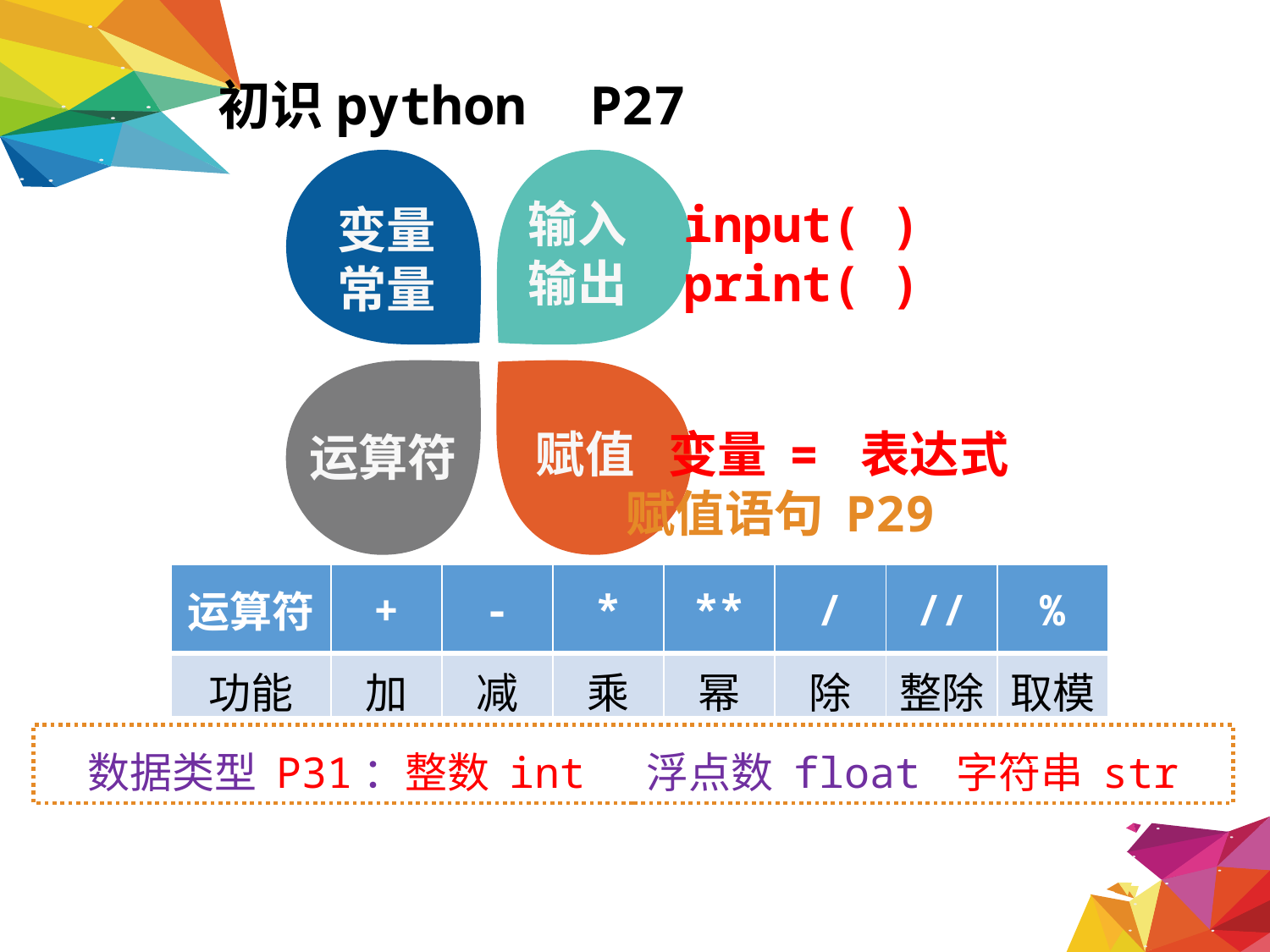

初识python  P27

变量
常量

输入    input( )
输出    print( )

运算符

赋值   变量 = 表达式
       赋值语句 P29
| 运算符 | + | - | \* | \*\* | / | // | % |
| --- | --- | --- | --- | --- | --- | --- | --- |
| 功能 | 加 | 减 | 乘 | 幂 | 除 | 整除 | 取模 |
数据类型 P31：整数 int  浮点数 float 字符串 str